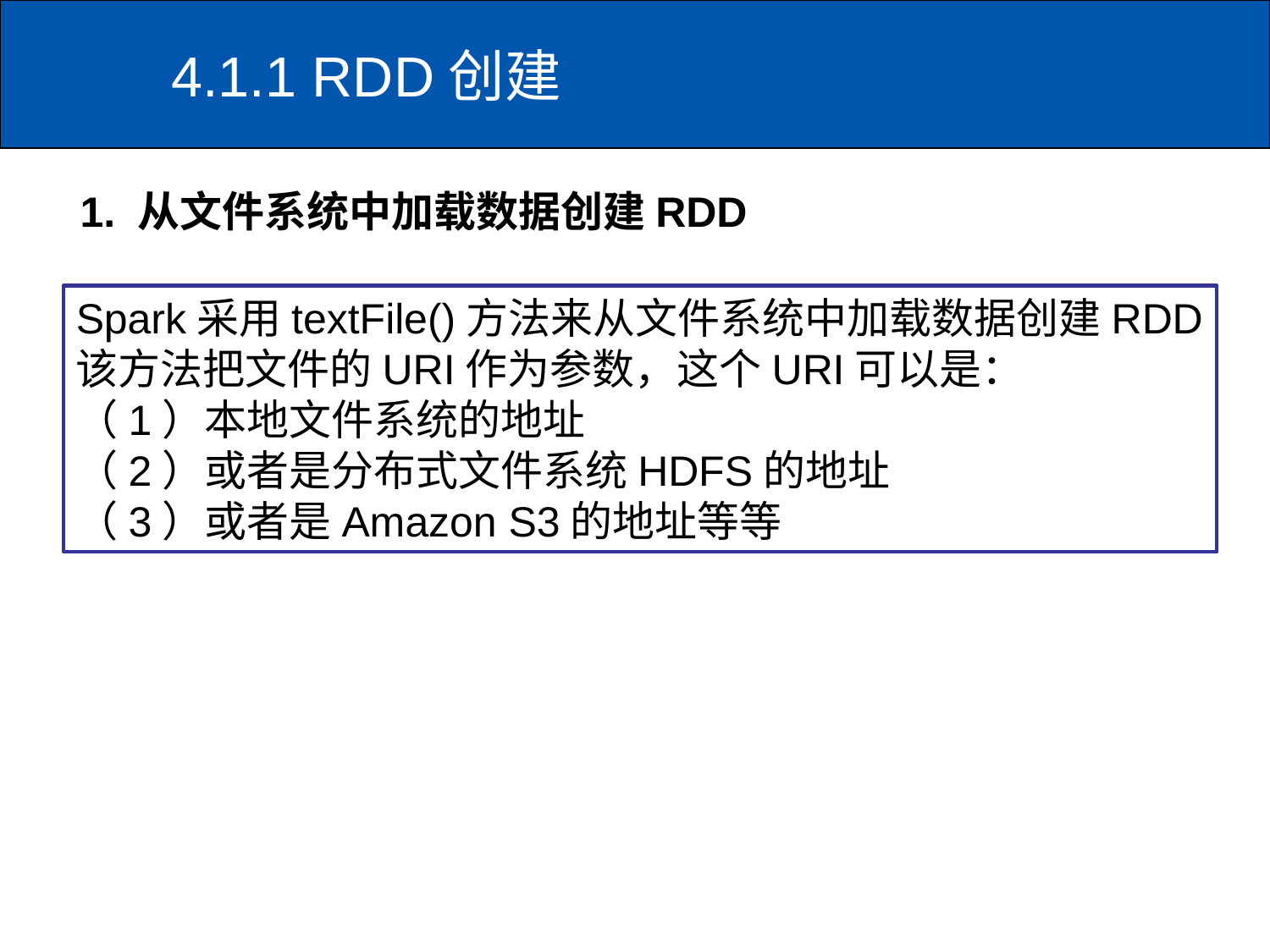

# 4.1.1 RDD创建
1. 从文件系统中加载数据创建RDD
Spark采用textFile()方法来从文件系统中加载数据创建RDD
该方法把文件的URI作为参数，这个URI可以是：
（1）本地文件系统的地址
（2）或者是分布式文件系统HDFS的地址
（3）或者是Amazon S3的地址等等